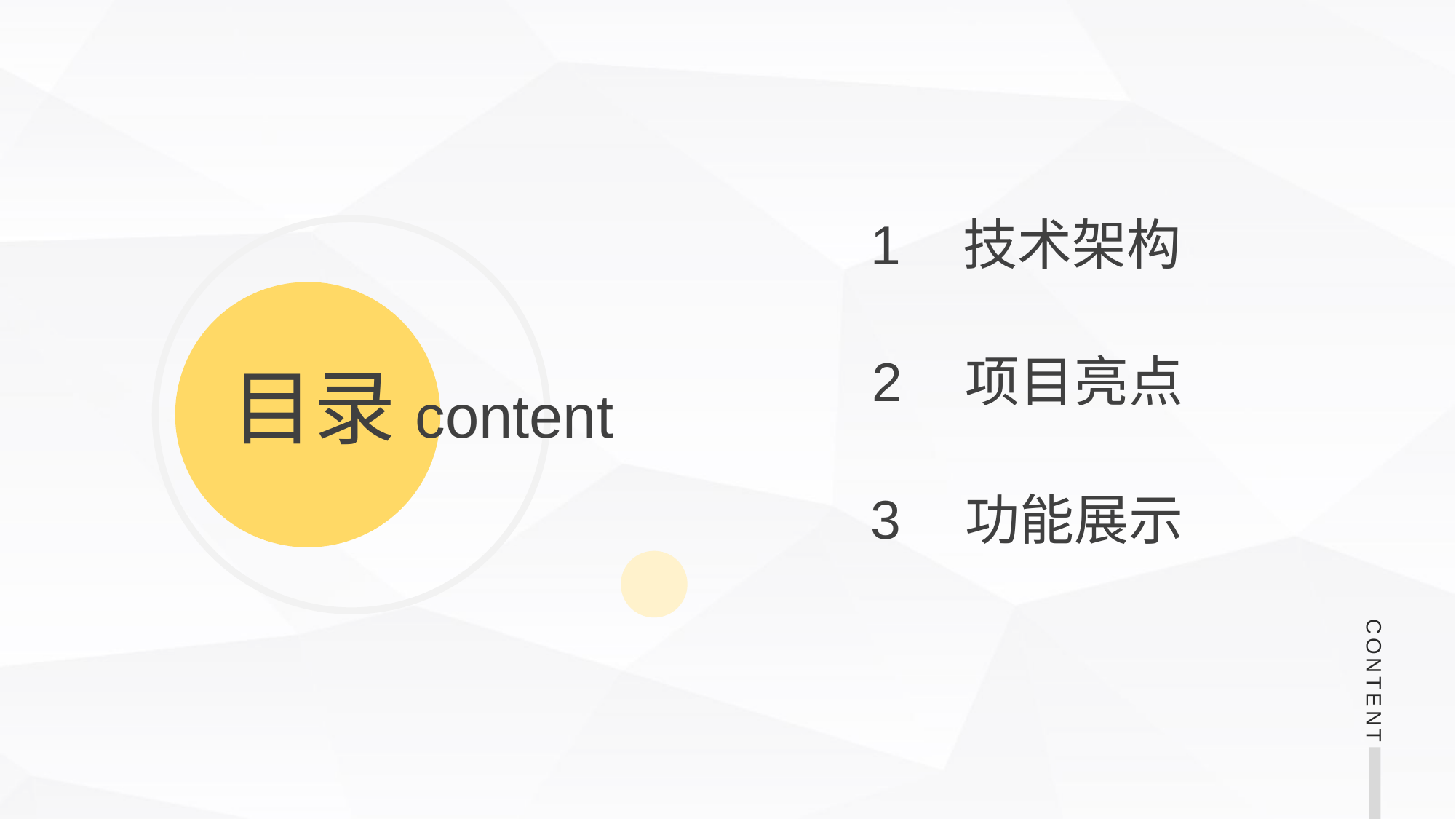

1
技术架构

2
项目亮点
目录content
3
功能展示

CONTENT